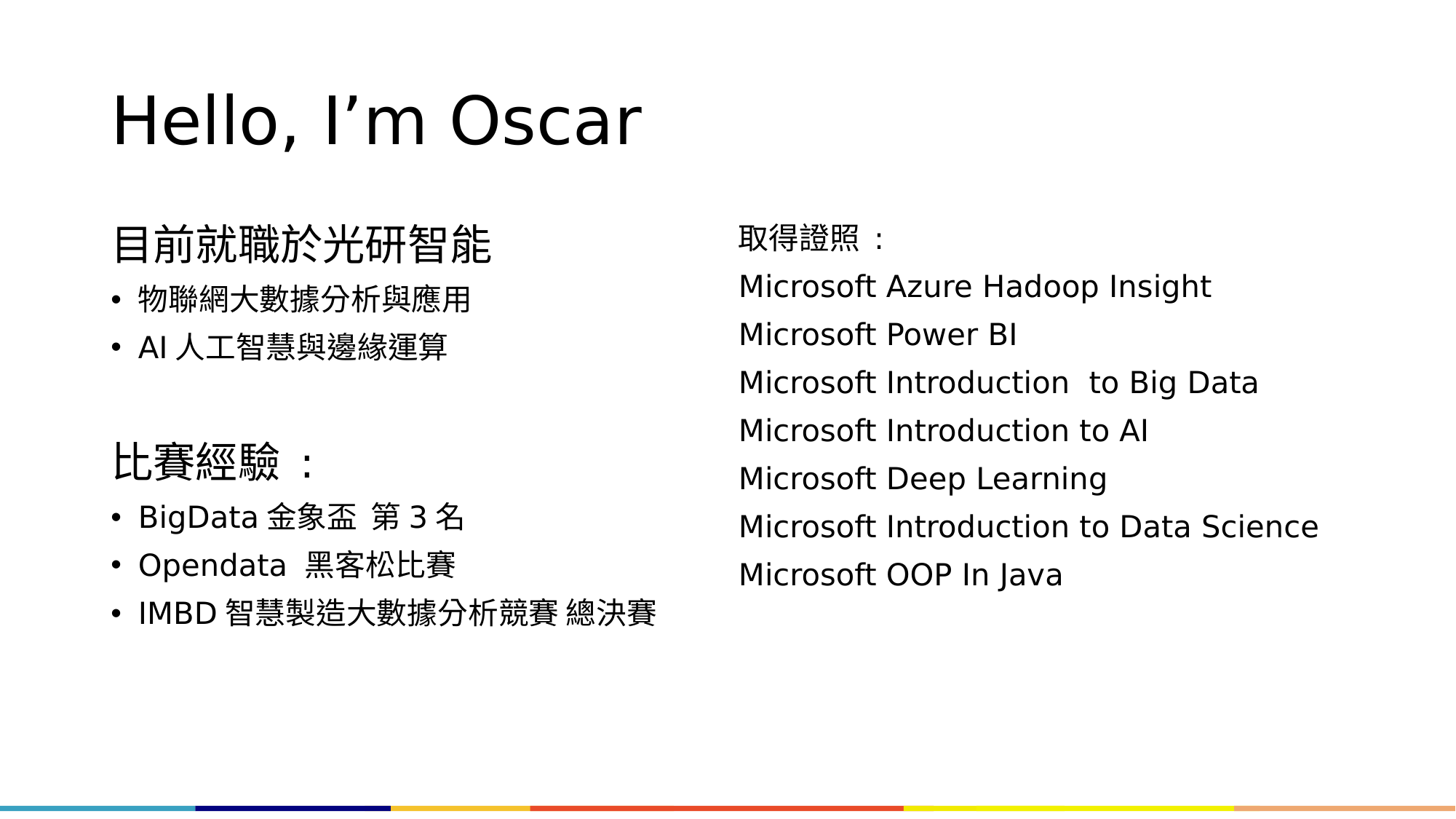

# Hello, I’m Oscar
目前就職於光研智能
物聯網大數據分析與應用
AI人工智慧與邊緣運算

比賽經驗 :
BigData金象盃  第3名
Opendata 黑客松比賽
IMBD智慧製造大數據分析競賽 總決賽
取得證照 :
Microsoft Azure Hadoop Insight
Microsoft Power BI
Microsoft Introduction  to Big Data
Microsoft Introduction to AI
Microsoft Deep Learning
Microsoft Introduction to Data Science
Microsoft OOP In Java